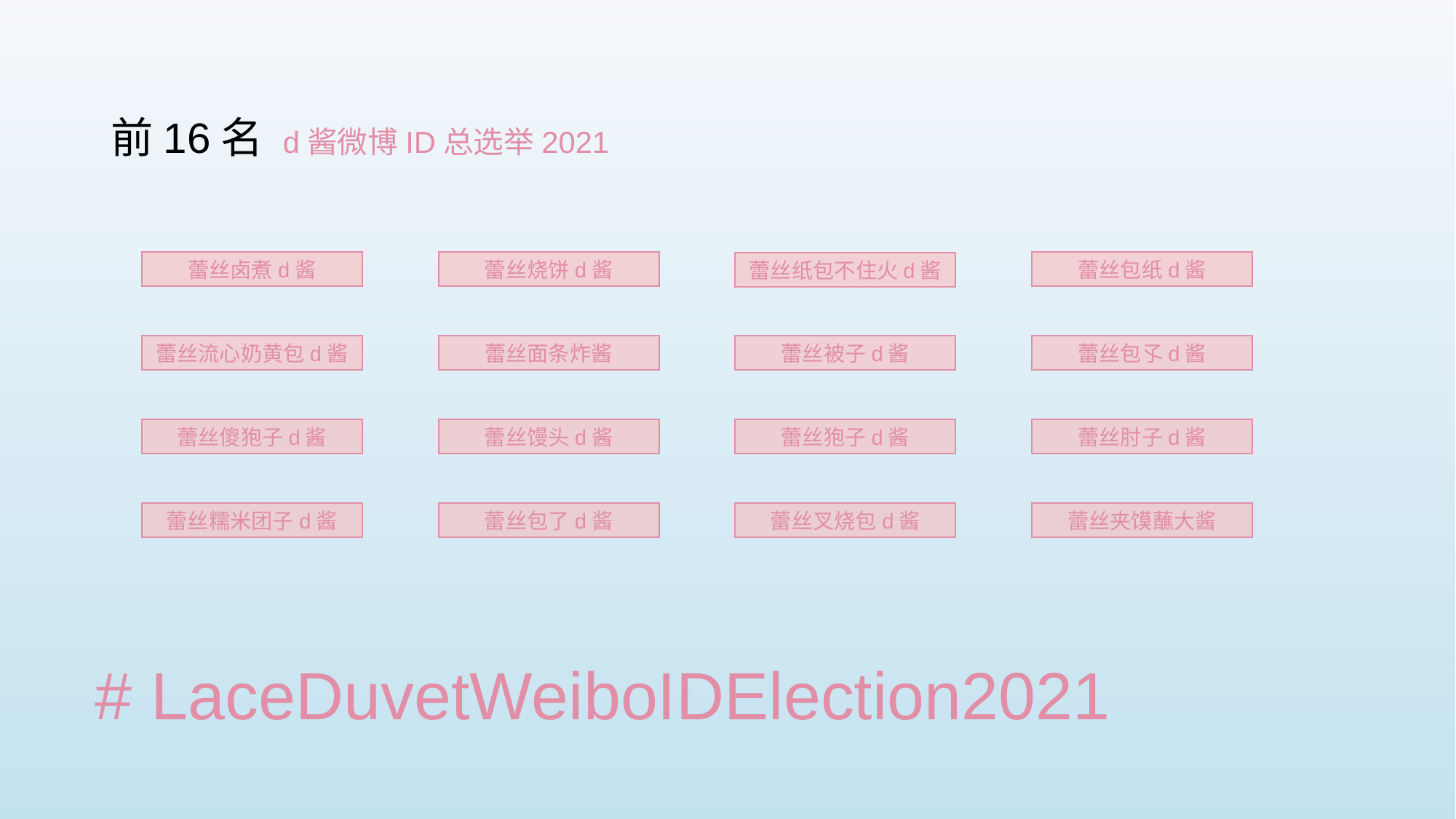

前16名 d酱微博ID总选举2021
蕾丝卤煮d酱
蕾丝烧饼d酱
蕾丝包纸d酱
蕾丝纸包不住火d酱
蕾丝流心奶黄包d酱
蕾丝面条炸酱
蕾丝被子d酱
蕾丝包孓d酱
蕾丝傻狍子d酱
蕾丝馒头d酱
蕾丝狍子d酱
蕾丝肘子d酱
蕾丝糯米团子d酱
蕾丝包了d酱
蕾丝叉烧包d酱
蕾丝夹馍蘸大酱
# # LaceDuvetWeiboIDElection2021